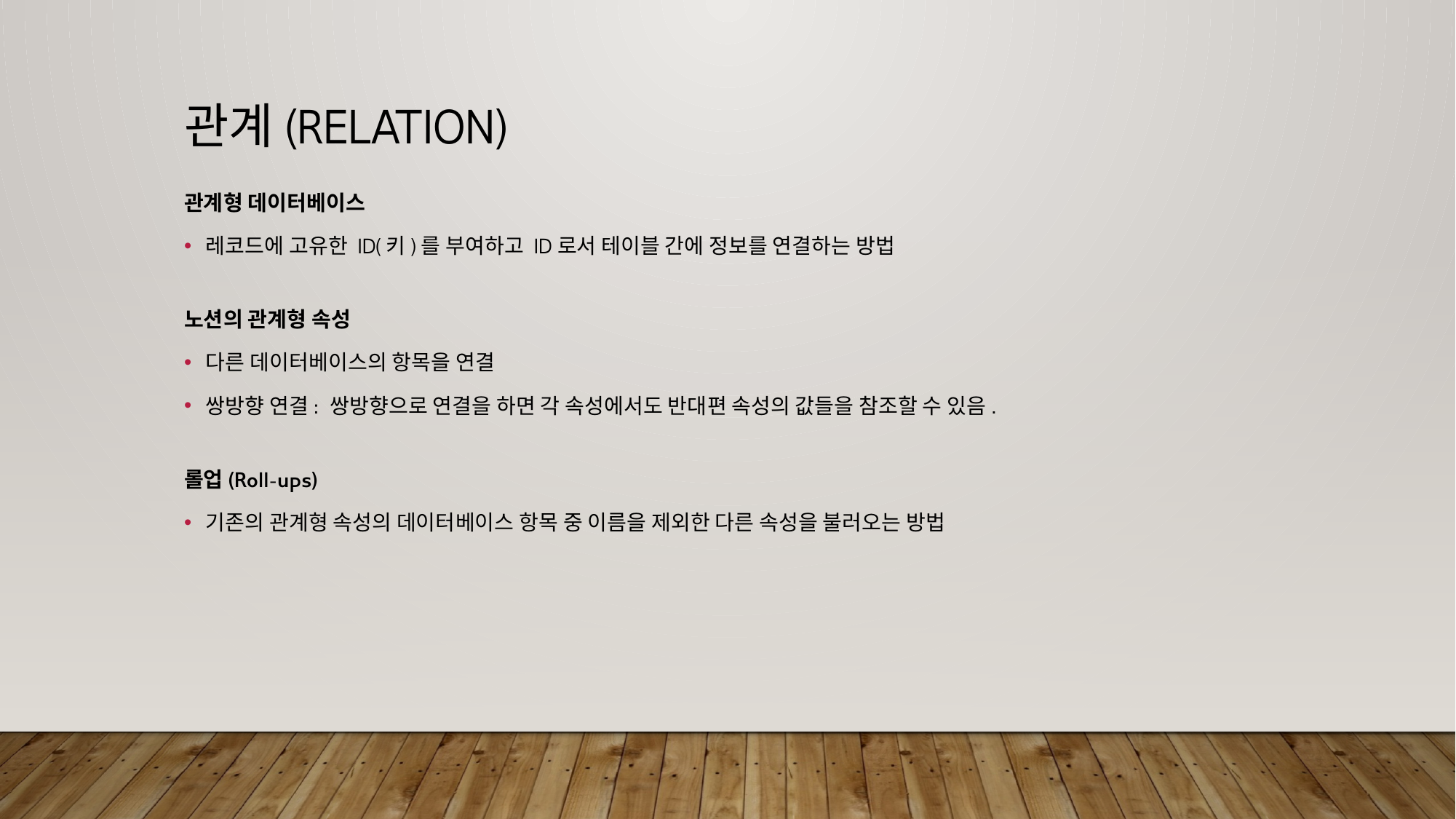

# 관계(Relation)
관계형 데이터베이스
레코드에 고유한 ID(키)를 부여하고 ID로서 테이블 간에 정보를 연결하는 방법
노션의 관계형 속성
다른 데이터베이스의 항목을 연결
쌍방향 연결: 쌍방향으로 연결을 하면 각 속성에서도 반대편 속성의 값들을 참조할 수 있음.
롤업(Roll-ups)
기존의 관계형 속성의 데이터베이스 항목 중 이름을 제외한 다른 속성을 불러오는 방법